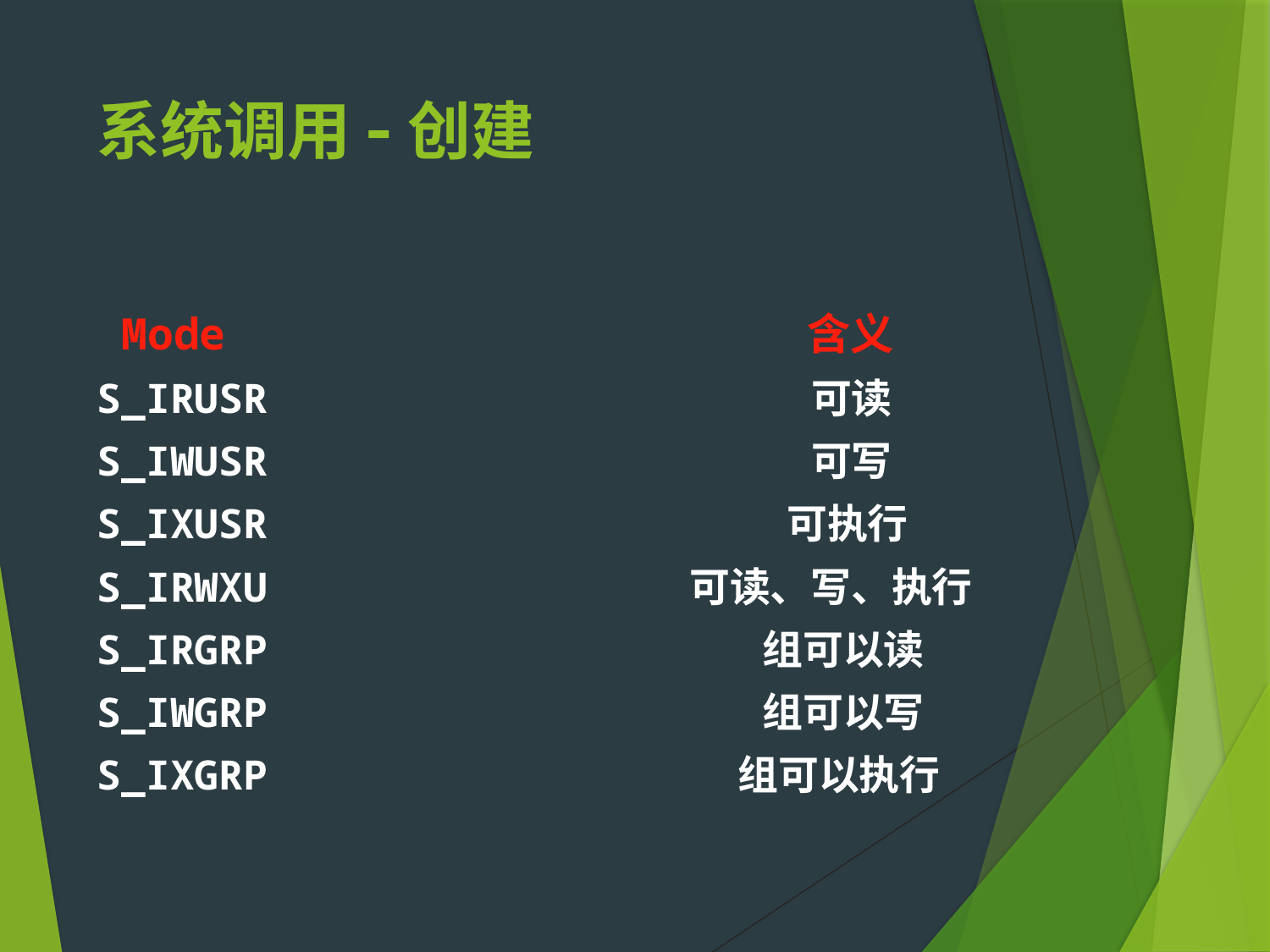

# 系统调用-创建
 Mode                      含义
S_IRUSR                      可读
S_IWUSR                      可写
S_IXUSR                     可执行
S_IRWXU                 可读、写、执行
S_IRGRP                    组可以读
S_IWGRP                    组可以写
S_IXGRP                   组可以执行